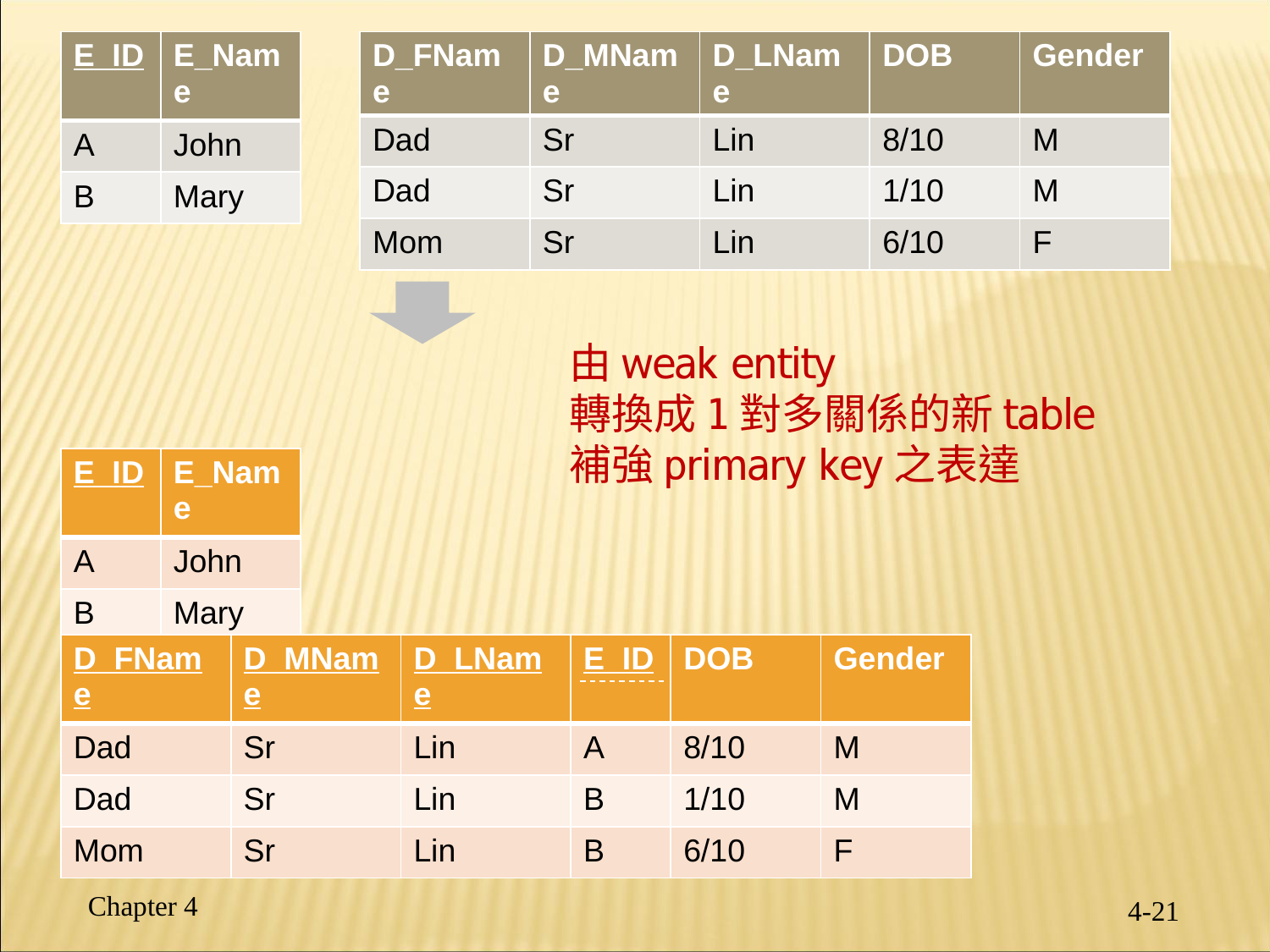

| E\_ID | E\_Name |
| --- | --- |
| A | John |
| B | Mary |
| D\_FName | D\_MName | D\_LName | DOB | Gender |
| --- | --- | --- | --- | --- |
| Dad | Sr | Lin | 8/10 | M |
| Dad | Sr | Lin | 1/10 | M |
| Mom | Sr | Lin | 6/10 | F |

由weak entity
轉換成1對多關係的新table
補強primary key之表達
| E\_ID | E\_Name |
| --- | --- |
| A | John |
| B | Mary |
| D\_FName | D\_MName | D\_LName | E\_ID | DOB | Gender |
| --- | --- | --- | --- | --- | --- |
| Dad | Sr | Lin | A | 8/10 | M |
| Dad | Sr | Lin | B | 1/10 | M |
| Mom | Sr | Lin | B | 6/10 | F |